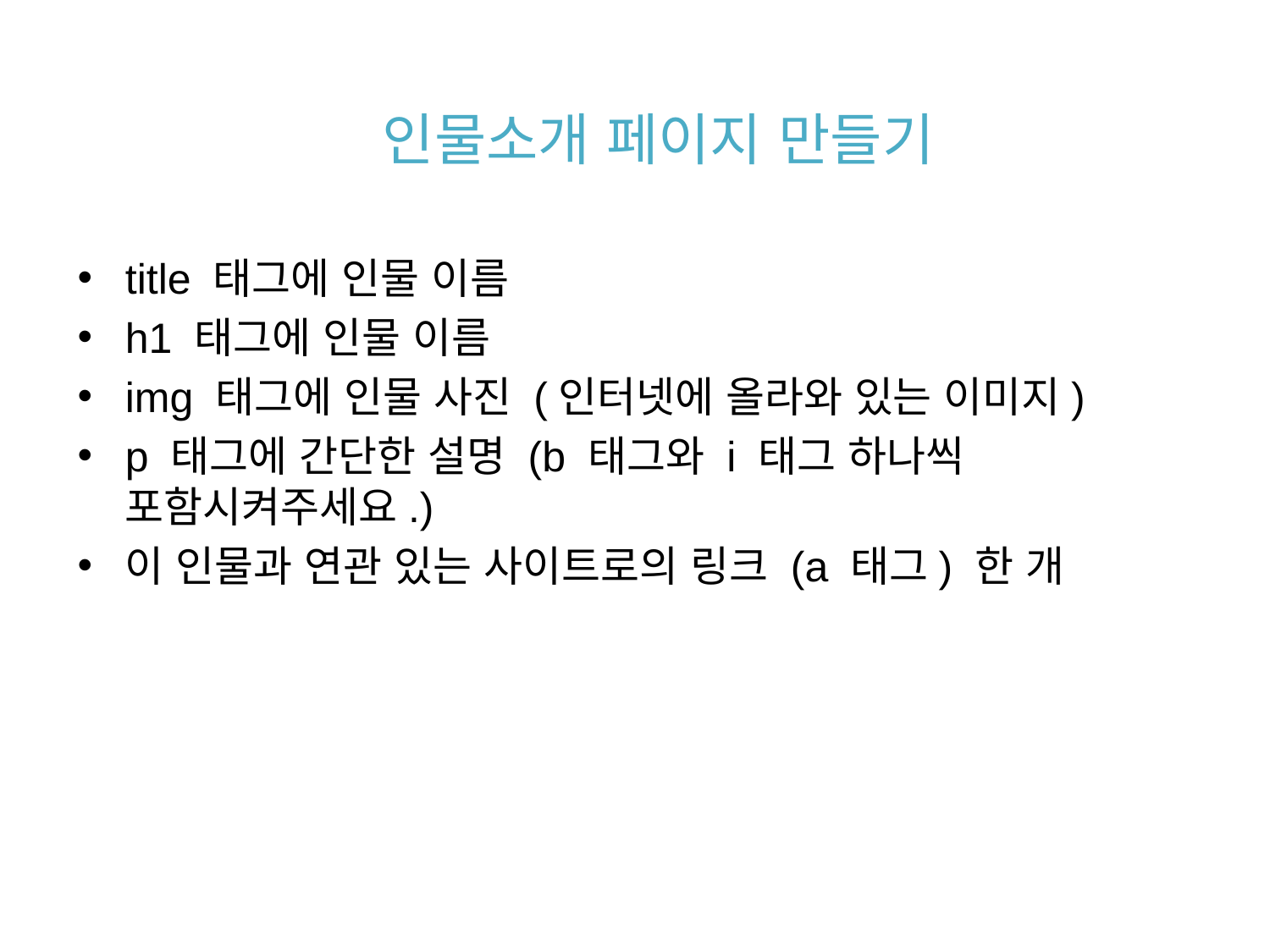

인물소개 페이지 만들기

title 태그에 인물 이름
h1 태그에 인물 이름
img 태그에 인물 사진 (인터넷에 올라와 있는 이미지)
p 태그에 간단한 설명 (b 태그와 i 태그 하나씩 포함시켜주세요.)
이 인물과 연관 있는 사이트로의 링크 (a 태그) 한 개